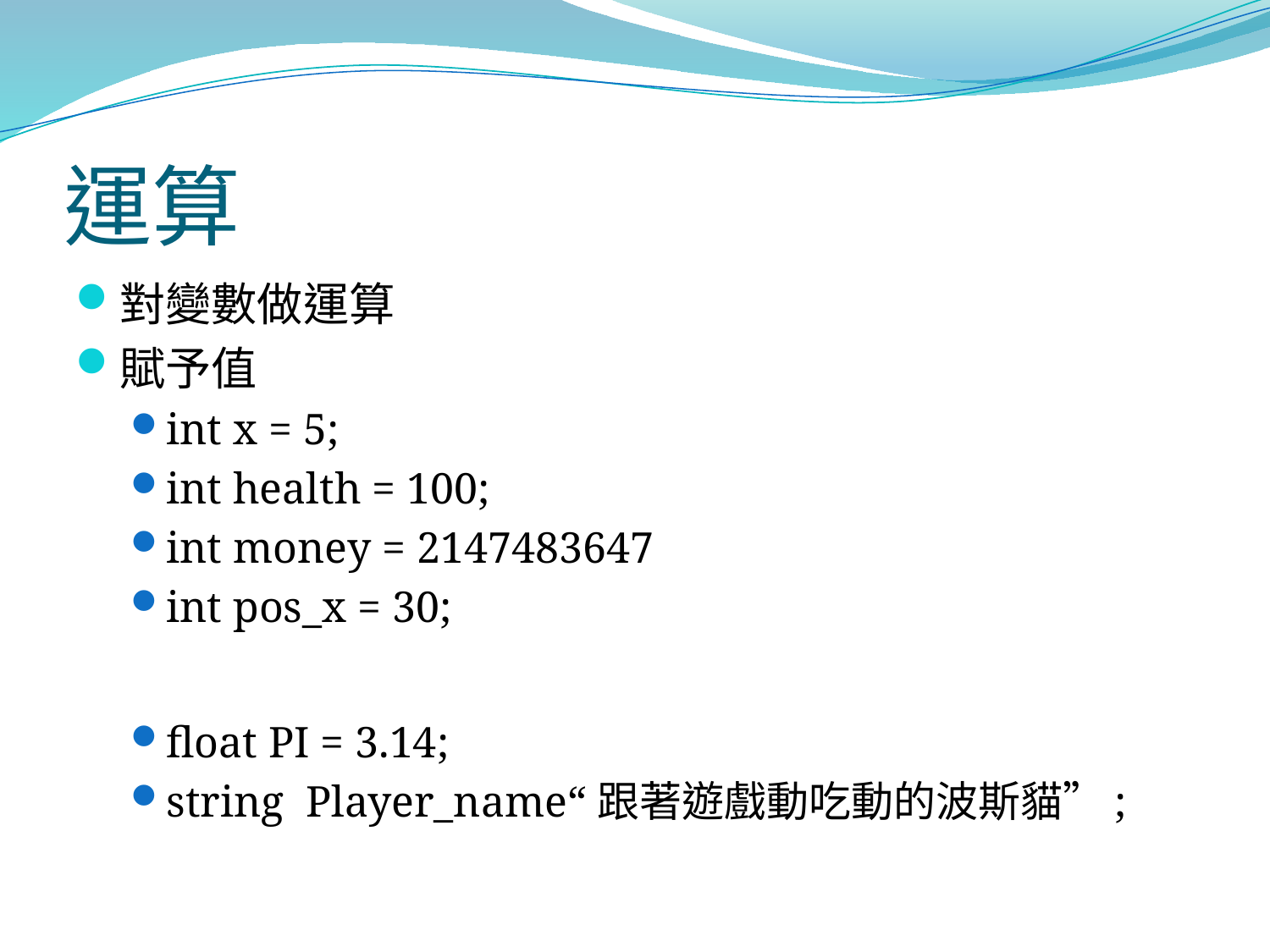

# 運算
對變數做運算
賦予值
int x = 5;
int health = 100;
int money = 2147483647
int pos_x = 30;

float PI = 3.14;
string  Player_name“跟著遊戲動吃動的波斯貓”;